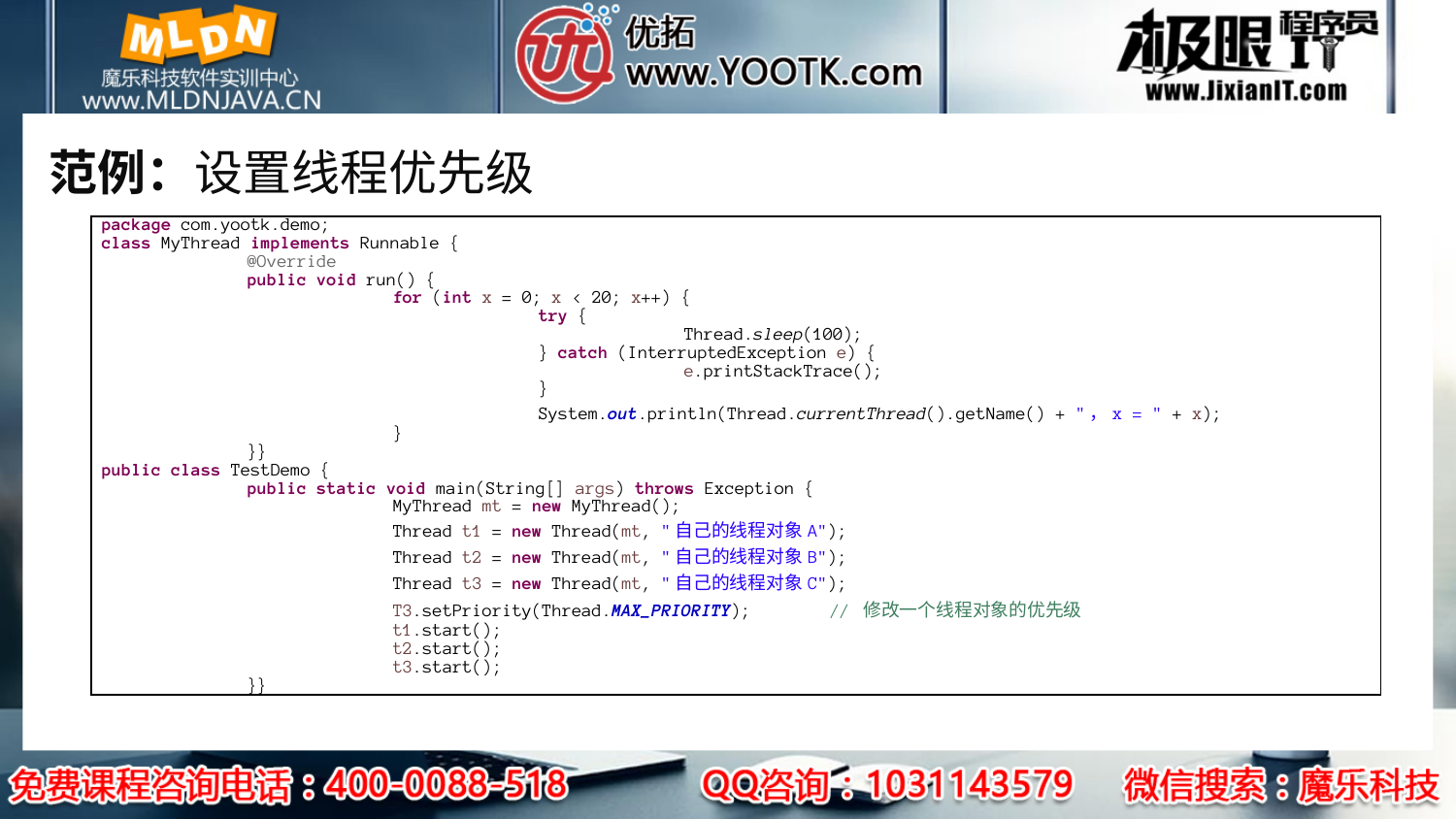

# 范例：设置线程优先级
| package com.yootk.demo; class MyThread implements Runnable { @Override public void run() { for (int x = 0; x < 20; x++) { try { Thread.sleep(100); } catch (InterruptedException e) { e.printStackTrace(); } System.out.println(Thread.currentThread().getName() + "，x = " + x); } }} public class TestDemo { public static void main(String[] args) throws Exception { MyThread mt = new MyThread(); Thread t1 = new Thread(mt, "自己的线程对象A"); Thread t2 = new Thread(mt, "自己的线程对象B"); Thread t3 = new Thread(mt, "自己的线程对象C"); T3.setPriority(Thread.MAX\_PRIORITY); // 修改一个线程对象的优先级 t1.start(); t2.start(); t3.start(); }} |
| --- |